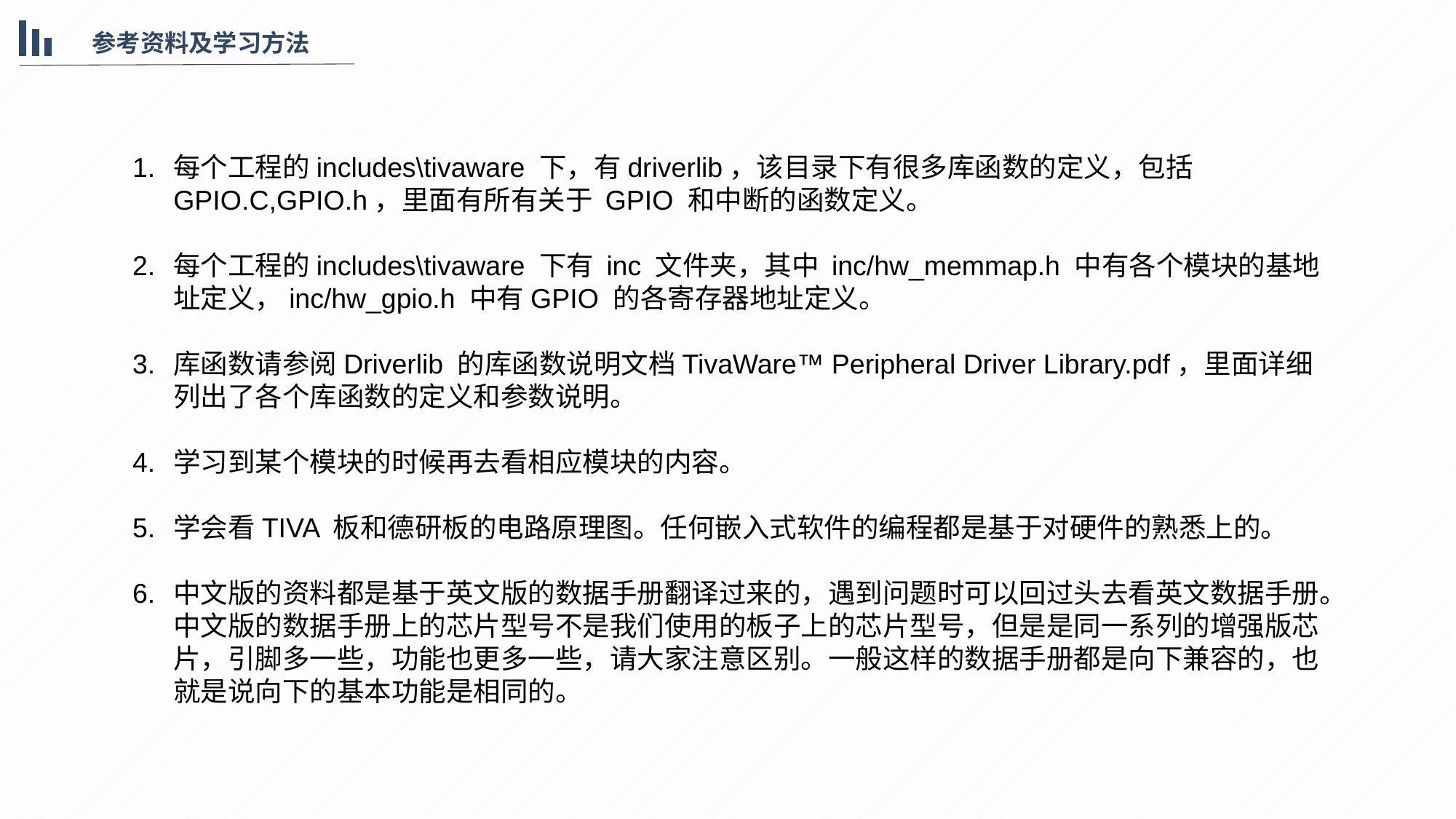

参考资料及学习方法

每个工程的includes\tivaware 下，有driverlib，该目录下有很多库函数的定义，包括GPIO.C,GPIO.h，里面有所有关于 GPIO 和中断的函数定义。

每个工程的includes\tivaware 下有 inc 文件夹，其中 inc/hw_memmap.h 中有各个模块的基地址定义，inc/hw_gpio.h 中有GPIO 的各寄存器地址定义。

库函数请参阅Driverlib 的库函数说明文档TivaWare™ Peripheral Driver Library.pdf，里面详细列出了各个库函数的定义和参数说明。

学习到某个模块的时候再去看相应模块的内容。

学会看TIVA 板和德研板的电路原理图。任何嵌入式软件的编程都是基于对硬件的熟悉上的。

中文版的资料都是基于英文版的数据手册翻译过来的，遇到问题时可以回过头去看英文数据手册。中文版的数据手册上的芯片型号不是我们使用的板子上的芯片型号，但是是同一系列的增强版芯片，引脚多一些，功能也更多一些，请大家注意区别。一般这样的数据手册都是向下兼容的，也就是说向下的基本功能是相同的。